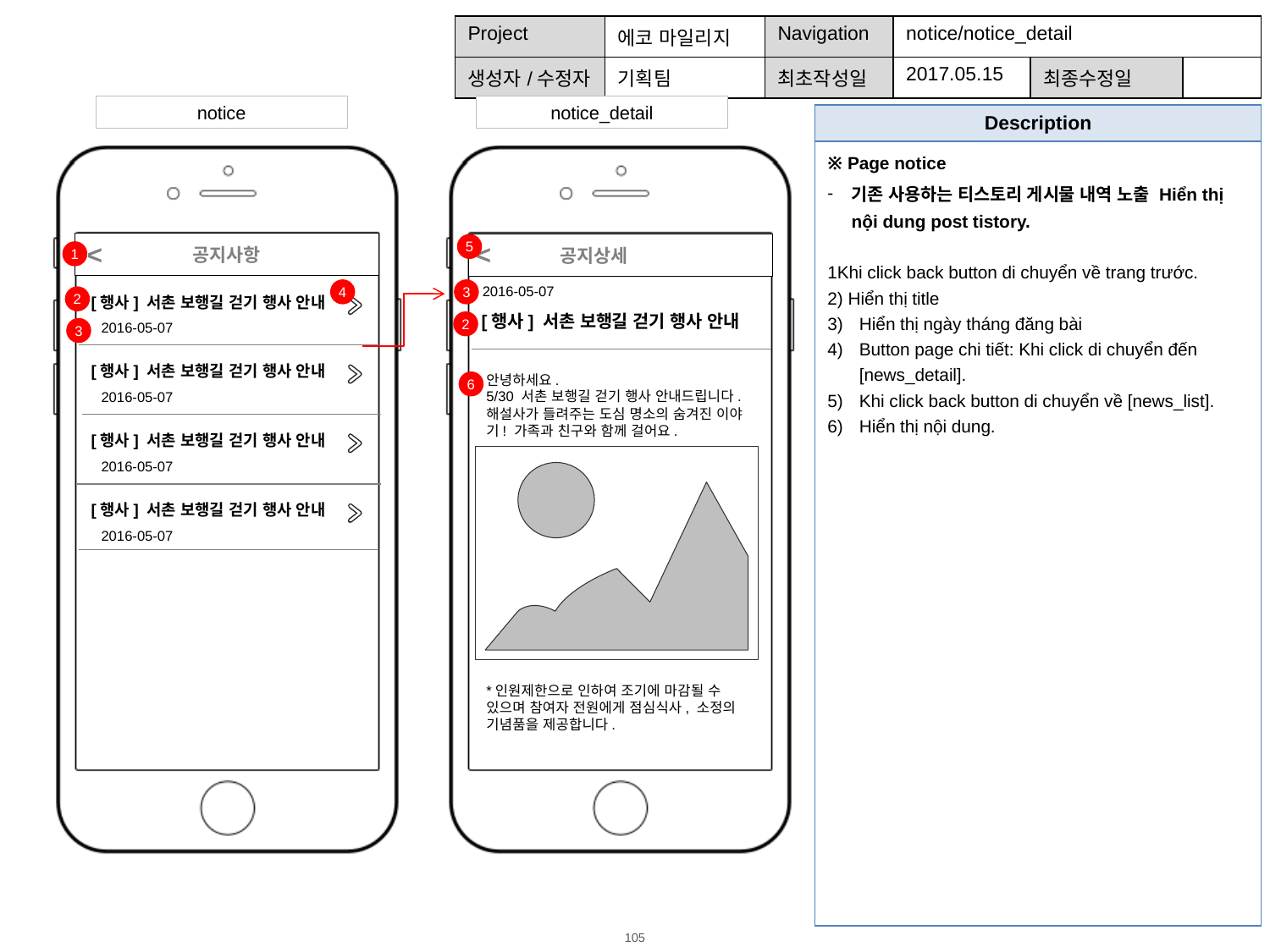

| Project | 에코 마일리지 | Navigation | notice/notice\_detail |  |  |
| --- | --- | --- | --- | --- | --- |
| 생성자/수정자 | 기획팀 | 최초작성일 | 2017.05.15 | 최종수정일 |  |
notice
notice_detail
| Description |
| --- |
| ※ Page notice 기존 사용하는 티스토리 게시물 내역 노출 Hiển thị nội dung post tistory. 1Khi click back button di chuyển về trang trước. 2) Hiển thị title Hiển thị ngày tháng đăng bài Button page chi tiết: Khi click di chuyển đến [news\_detail]. Khi click back button di chuyển về [news\_list]. Hiển thị nội dung. |
<
<
공지사항
5
               공지상세
1
[행사] 서촌 보행길 걷기 행사 안내
2016-05-07
4
3
2
[행사] 서촌 보행길 걷기 행사 안내

2
2016-05-07
3
[행사] 서촌 보행길 걷기 행사 안내

안녕하세요.
5/30 서촌 보행길 걷기 행사 안내드립니다.
해설사가 들려주는 도심 명소의 숨겨진 이야기! 가족과 친구와 함께 걸어요.
6
2016-05-07
[행사] 서촌 보행길 걷기 행사 안내

2016-05-07
[행사] 서촌 보행길 걷기 행사 안내

2016-05-07
*인원제한으로 인하여 조기에 마감될 수 있으며 참여자 전원에게 점심식사, 소정의 기념품을 제공합니다.